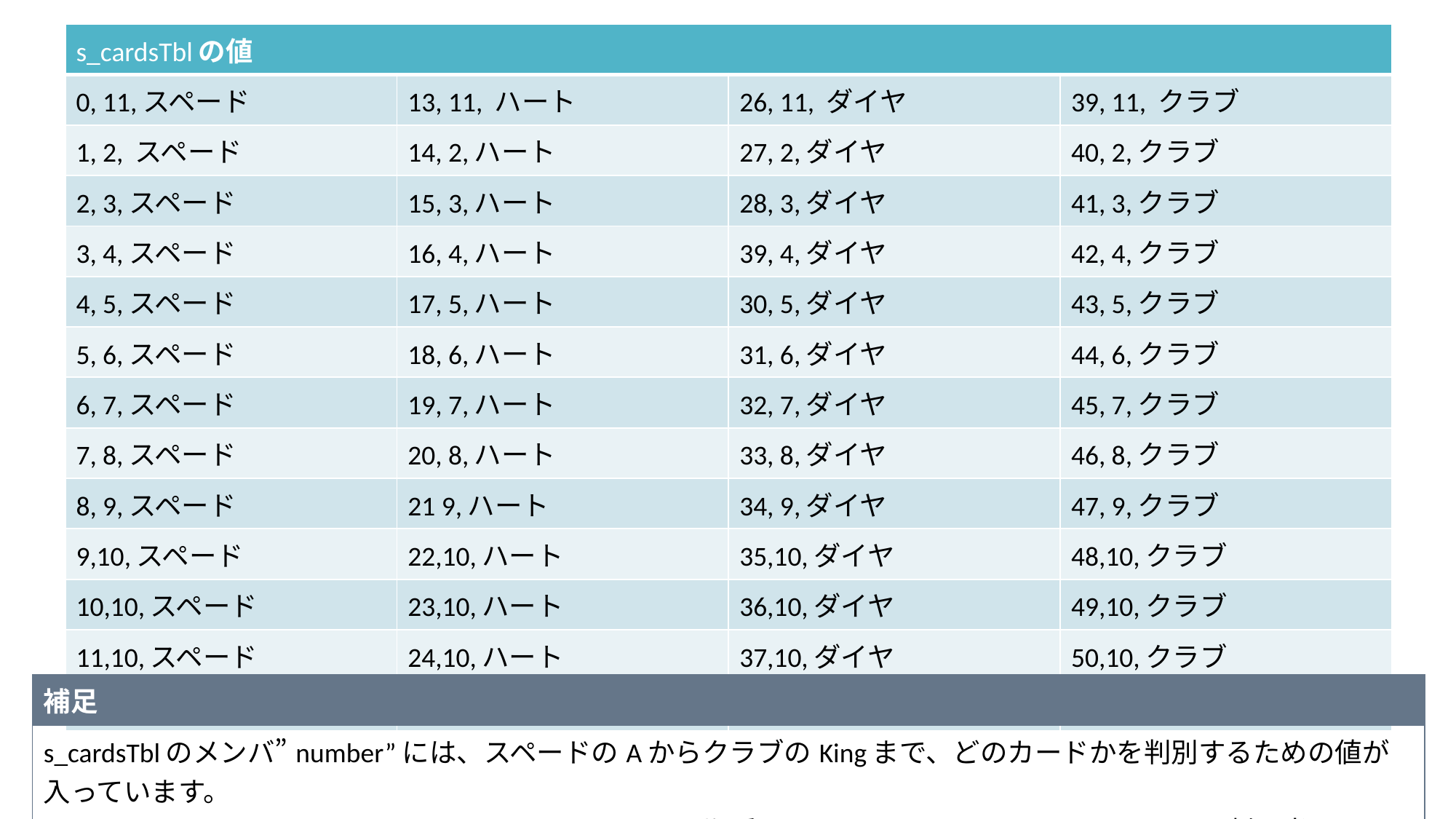

| s\_cardsTblの値 |  |  |  |
| --- | --- | --- | --- |
| 0, 11,スペード | 13, 11, ハート | 26, 11, ダイヤ | 39, 11, クラブ |
| 1, 2, スペード | 14, 2,ハート | 27, 2,ダイヤ | 40, 2,クラブ |
| 2, 3,スペード | 15, 3,ハート | 28, 3,ダイヤ | 41, 3,クラブ |
| 3, 4,スペード | 16, 4,ハート | 39, 4,ダイヤ | 42, 4,クラブ |
| 4, 5,スペード | 17, 5,ハート | 30, 5,ダイヤ | 43, 5,クラブ |
| 5, 6,スペード | 18, 6,ハート | 31, 6,ダイヤ | 44, 6,クラブ |
| 6, 7,スペード | 19, 7,ハート | 32, 7,ダイヤ | 45, 7,クラブ |
| 7, 8,スペード | 20, 8,ハート | 33, 8,ダイヤ | 46, 8,クラブ |
| 8, 9,スペード | 21 9,ハート | 34, 9,ダイヤ | 47, 9,クラブ |
| 9,10,スペード | 22,10,ハート | 35,10,ダイヤ | 48,10,クラブ |
| 10,10,スペード | 23,10,ハート | 36,10,ダイヤ | 49,10,クラブ |
| 11,10,スペード | 24,10,ハート | 37,10,ダイヤ | 50,10,クラブ |
| 12,10,スペード | 25,10,ハート | 38,10,ダイヤ | 51,10,クラブ |
| 補足 |
| --- |
| s\_cardsTblのメンバ”number”には、スペードのAからクラブのKingまで、どのカードかを判別するための値が入っています。 0～12、13～25、26～38、39～51は、それぞれ順番に1,2,3,4,5,6,7,8,9,10,Jack,Queen,Kingを割り当てています。 |